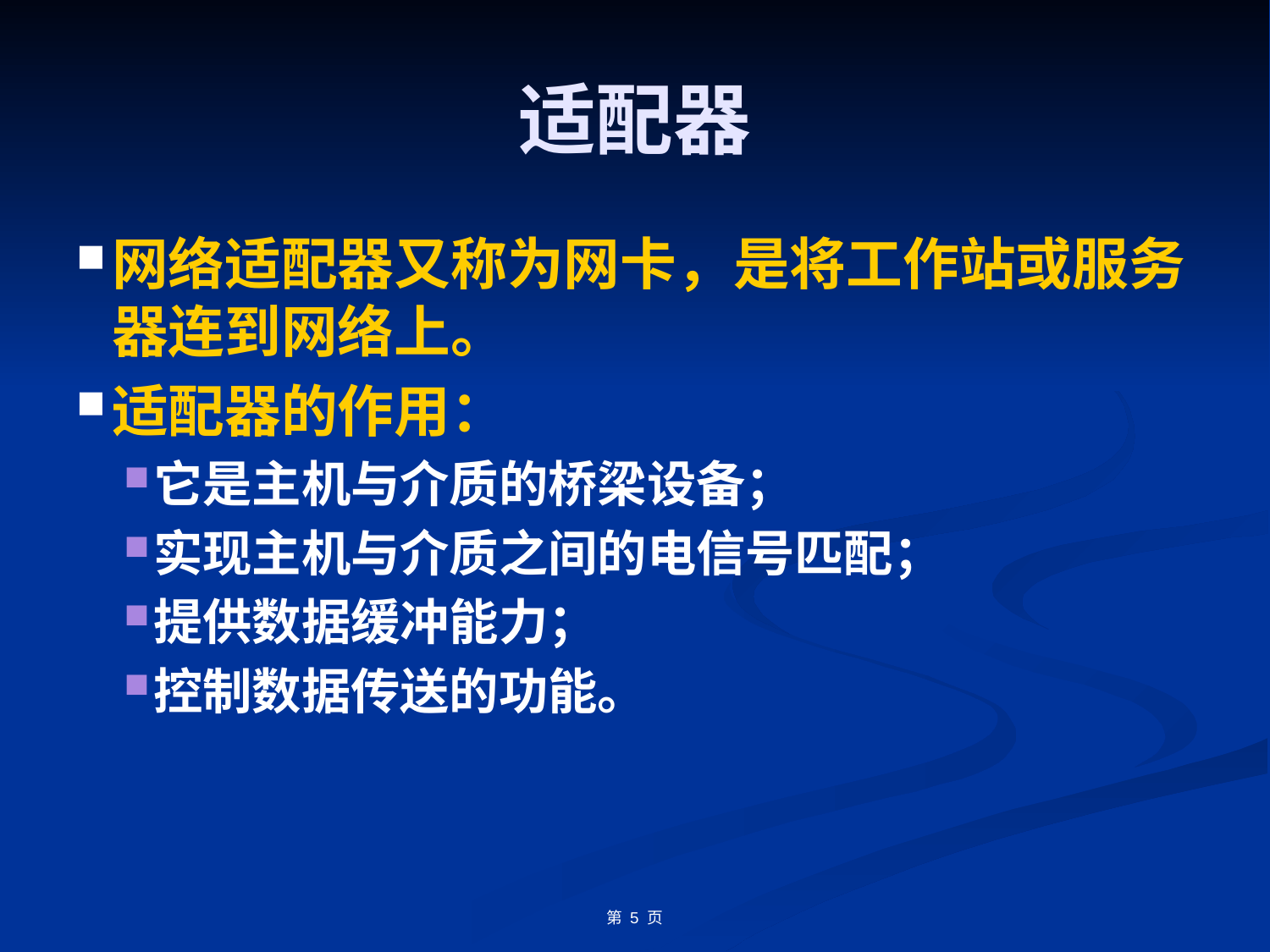

# 适配器
网络适配器又称为网卡，是将工作站或服务器连到网络上。
适配器的作用：
它是主机与介质的桥梁设备；
实现主机与介质之间的电信号匹配；
提供数据缓冲能力；
控制数据传送的功能。

第 5 页